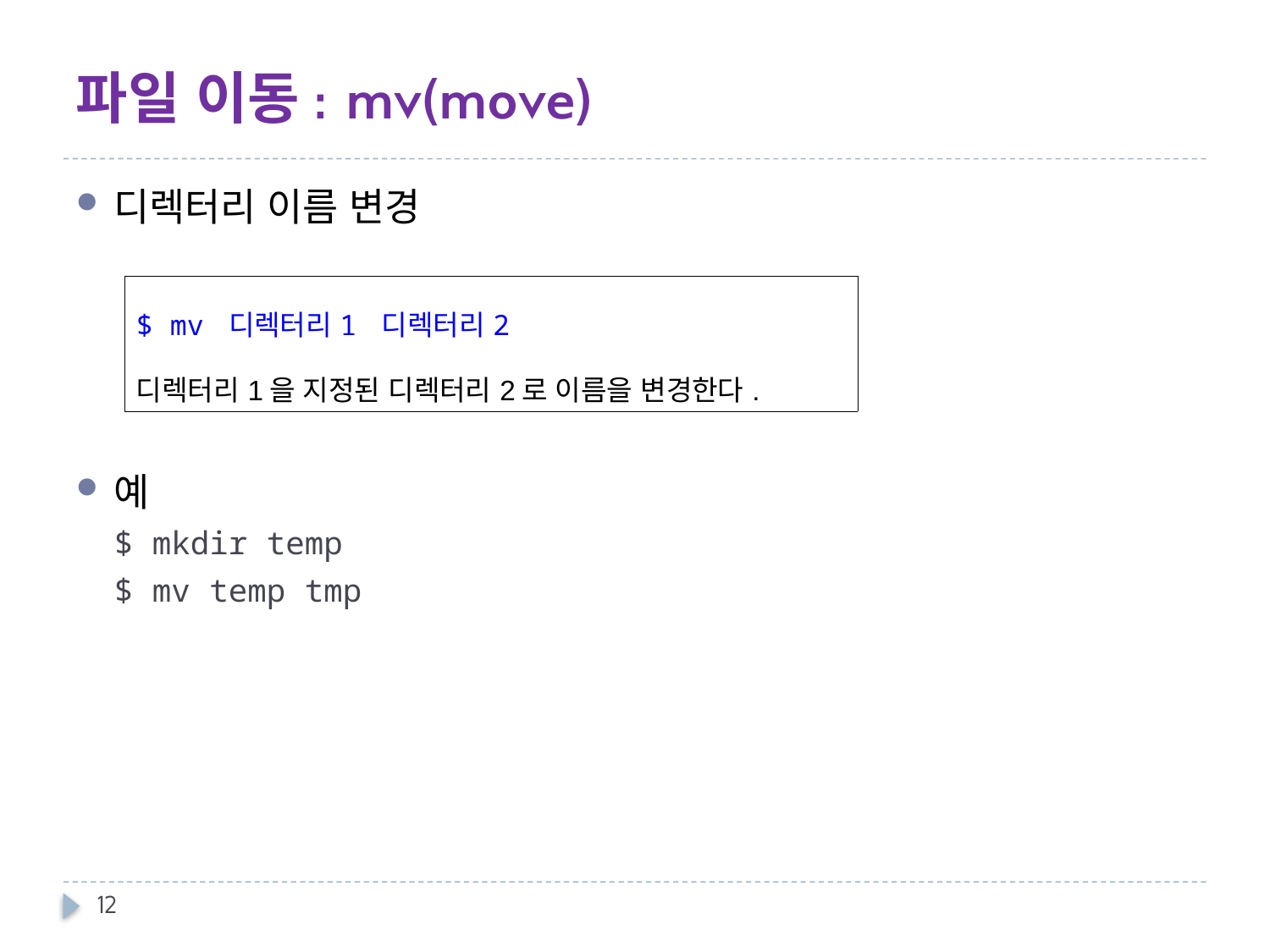

# 파일 이동: mv(move)
디렉터리 이름 변경

예
$ mkdir temp
$ mv temp tmp

| $ mv 디렉터리1 디렉터리2 디렉터리1을 지정된 디렉터리2로 이름을 변경한다. |
| --- |
12